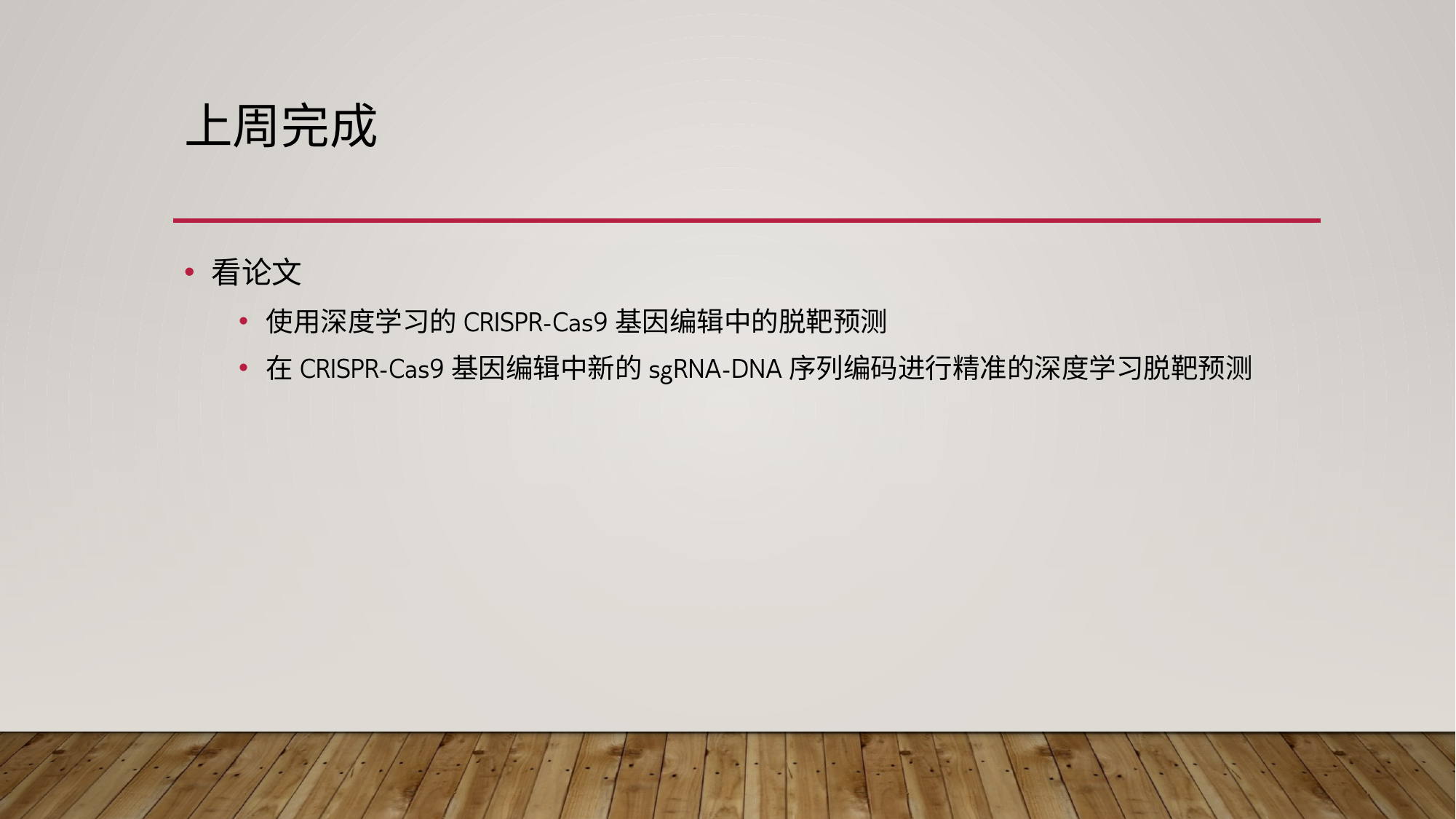

# 上周完成
看论文
使用深度学习的CRISPR-Cas9基因编辑中的脱靶预测
在CRISPR-Cas9基因编辑中新的sgRNA-DNA序列编码进行精准的深度学习脱靶预测